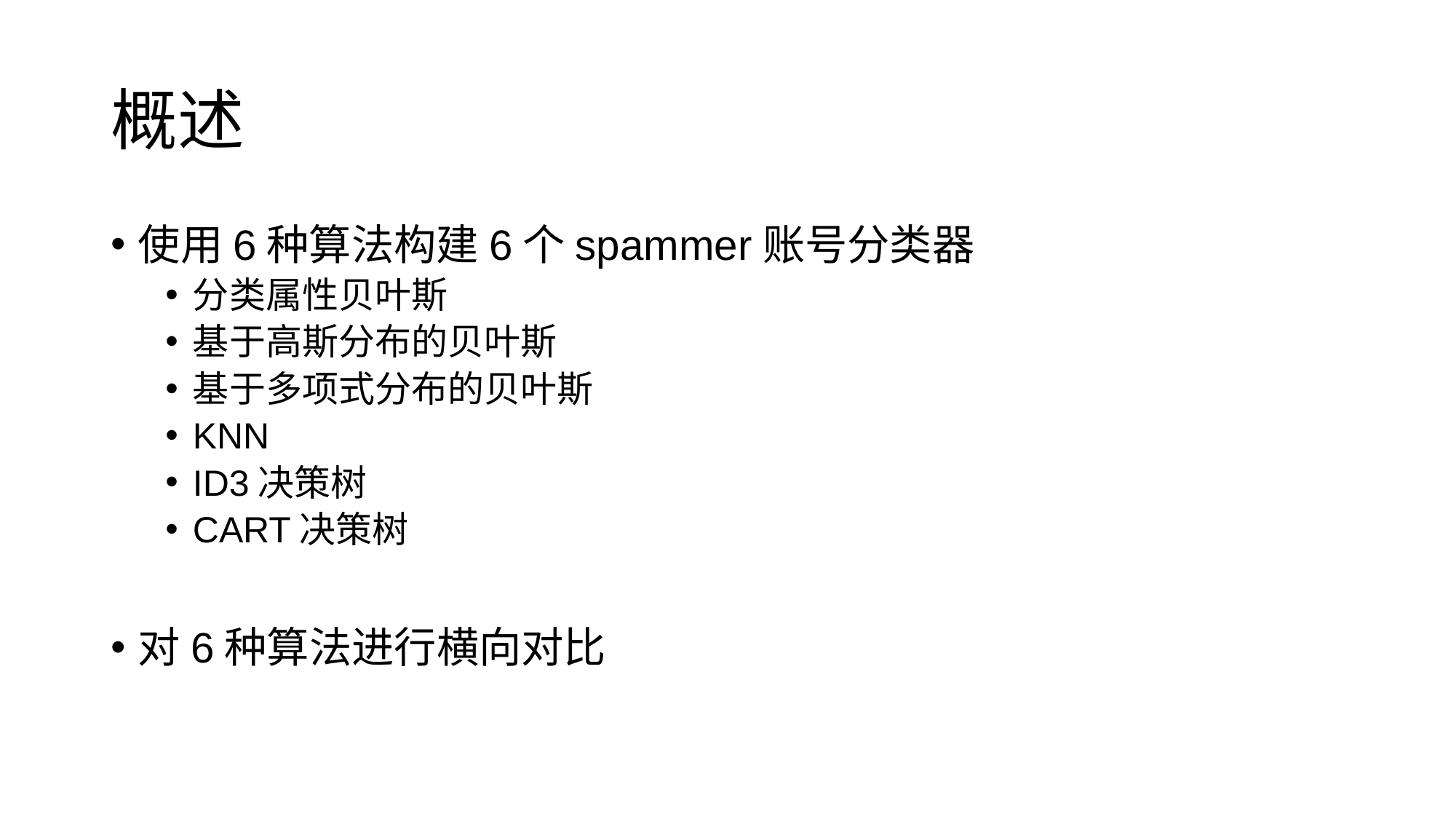

# 概述
使用6种算法构建6个spammer账号分类器
分类属性贝叶斯
基于高斯分布的贝叶斯
基于多项式分布的贝叶斯
KNN
ID3决策树
CART决策树

对6种算法进行横向对比